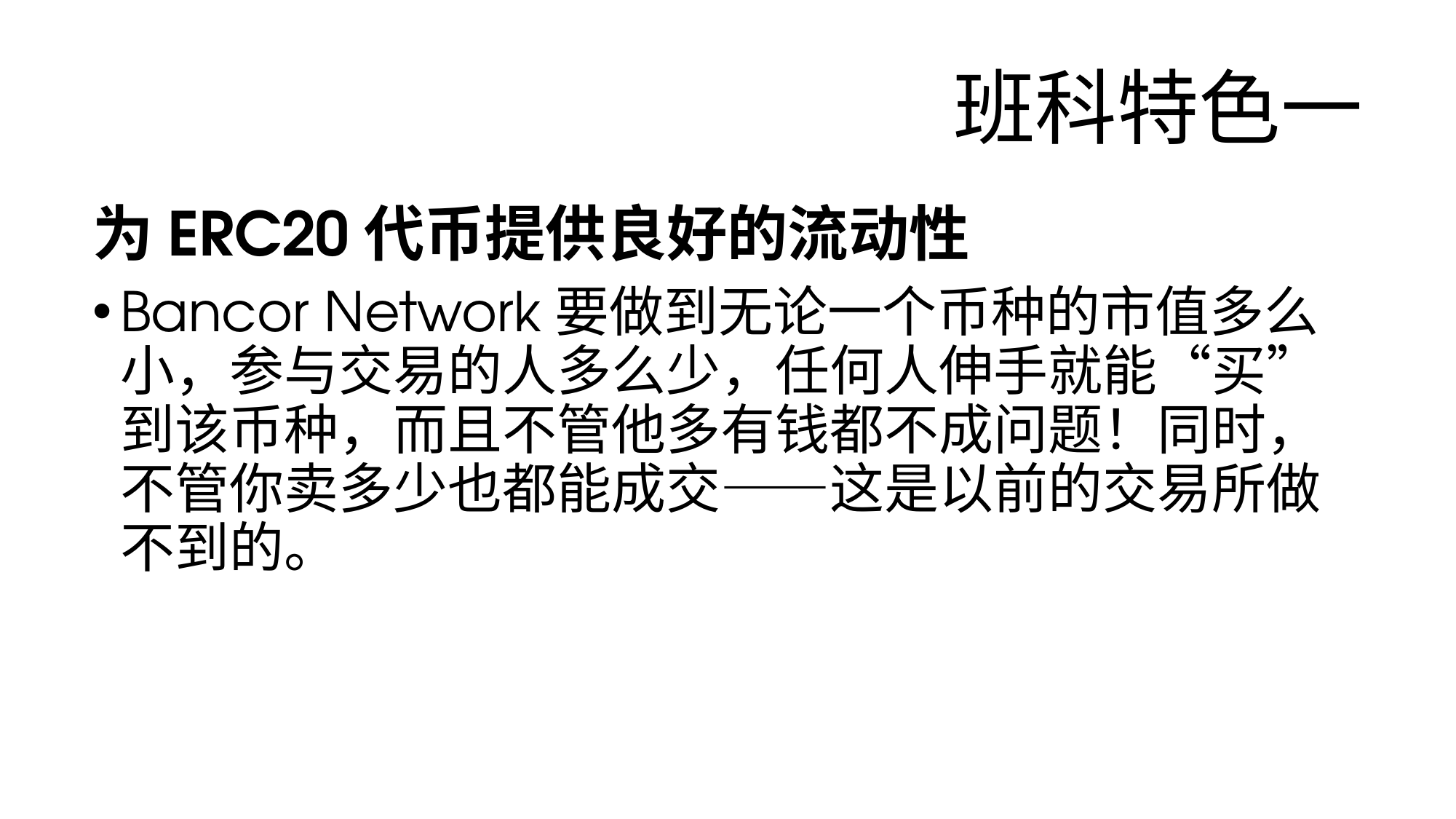

# 班科特色一
为ERC20代币提供良好的流动性
Bancor Network要做到无论一个币种的市值多么小，参与交易的人多么少，任何人伸手就能“买”到该币种，而且不管他多有钱都不成问题！同时，不管你卖多少也都能成交——这是以前的交易所做不到的。